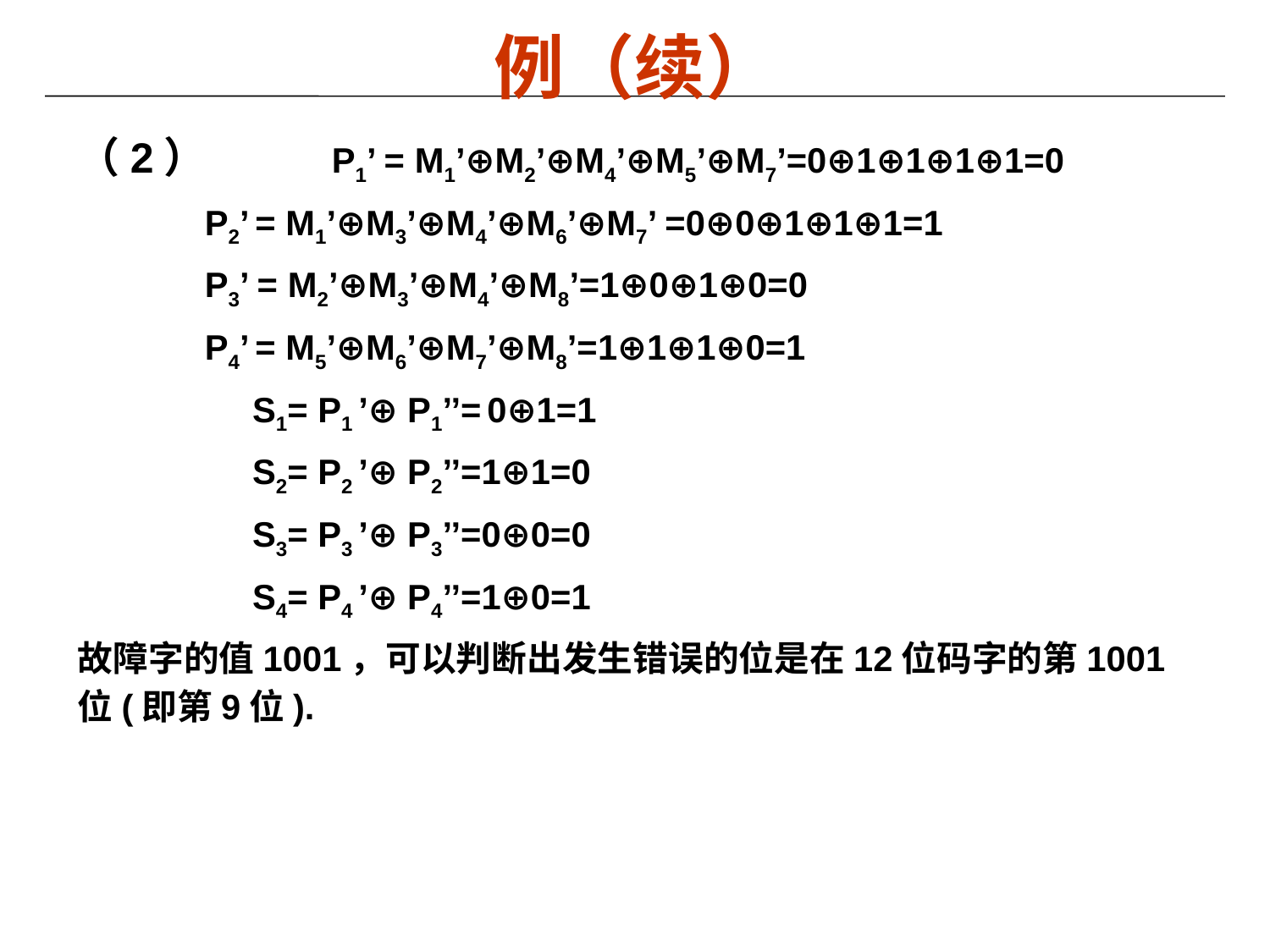

# 例（续）
（2）	P1’ = M1’⊕M2’⊕M4’⊕M5’⊕M7’=0⊕1⊕1⊕1⊕1=0
	P2’ = M1’⊕M3’⊕M4’⊕M6’⊕M7’ =0⊕0⊕1⊕1⊕1=1
	P3’ = M2’⊕M3’⊕M4’⊕M8’=1⊕0⊕1⊕0=0
	P4’ = M5’⊕M6’⊕M7’⊕M8’=1⊕1⊕1⊕0=1
S1= P1 ’⊕ P1’’= 0⊕1=1
S2= P2 ’⊕ P2’’=1⊕1=0
S3= P3 ’⊕ P3’’=0⊕0=0
S4= P4 ’⊕ P4’’=1⊕0=1
故障字的值1001，可以判断出发生错误的位是在12位码字的第1001位(即第9位).